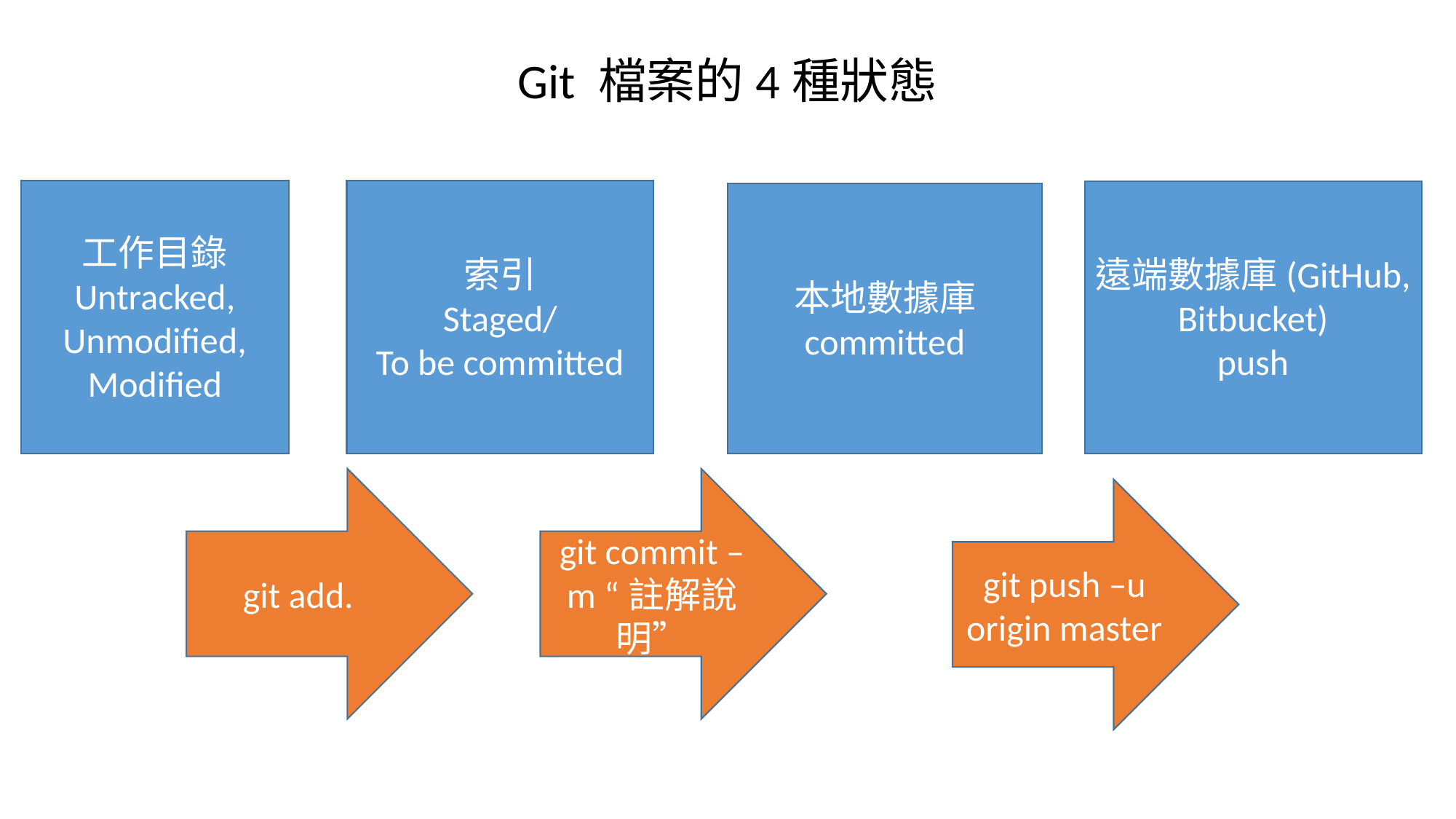

Git 檔案的4種狀態
工作目錄
Untracked,
Unmodified,
Modified
索引
Staged/
To be committed
遠端數據庫(GitHub, Bitbucket)
push
本地數據庫
committed
git add.
git commit –m “註解說明”
git push –u origin master